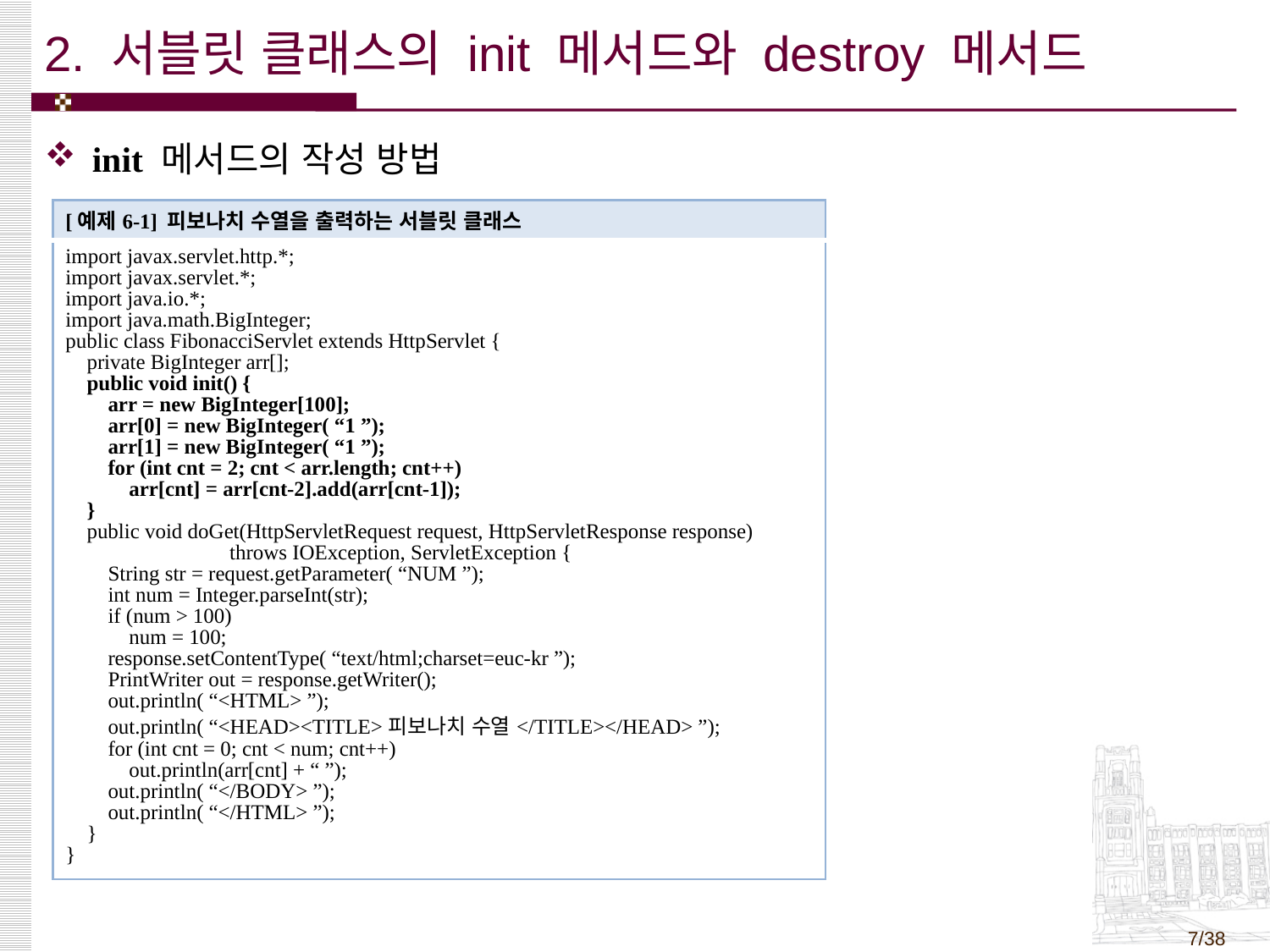

# 2. 서블릿 클래스의 init 메서드와 destroy 메서드
init 메서드의 작성 방법

| [예제6-1] 피보나치 수열을 출력하는 서블릿 클래스 |
| --- |
| import javax.servlet.http.\*; import javax.servlet.\*; import java.io.\*; import java.math.BigInteger; public class FibonacciServlet extends HttpServlet { private BigInteger arr[]; public void init() { arr = new BigInteger[100]; arr[0] = new BigInteger( “1 ”); arr[1] = new BigInteger( “1 ”); for (int cnt = 2; cnt < arr.length; cnt++) arr[cnt] = arr[cnt-2].add(arr[cnt-1]); } public void doGet(HttpServletRequest request, HttpServletResponse response) throws IOException, ServletException { String str = request.getParameter( “NUM ”); int num = Integer.parseInt(str); if (num > 100) num = 100; response.setContentType( “text/html;charset=euc-kr ”); PrintWriter out = response.getWriter(); out.println( “<HTML> ”); out.println( “<HEAD><TITLE>피보나치 수열</TITLE></HEAD> ”); for (int cnt = 0; cnt < num; cnt++) out.println(arr[cnt] + “ ”); out.println( “</BODY> ”); out.println( “</HTML> ”); } } |